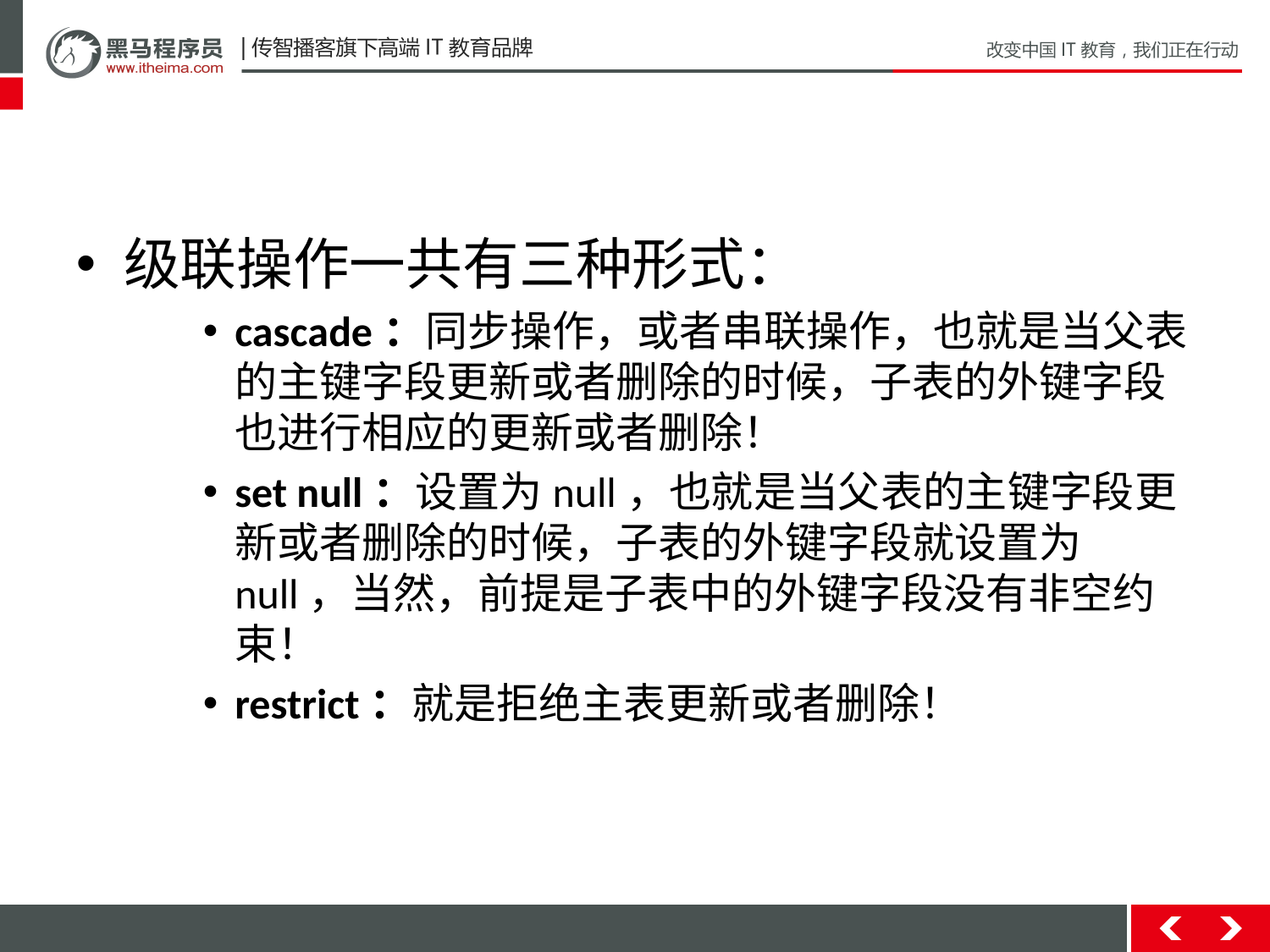

#
级联操作一共有三种形式：
cascade：同步操作，或者串联操作，也就是当父表的主键字段更新或者删除的时候，子表的外键字段也进行相应的更新或者删除！
set null：设置为null，也就是当父表的主键字段更新或者删除的时候，子表的外键字段就设置为null，当然，前提是子表中的外键字段没有非空约束！
restrict：就是拒绝主表更新或者删除！